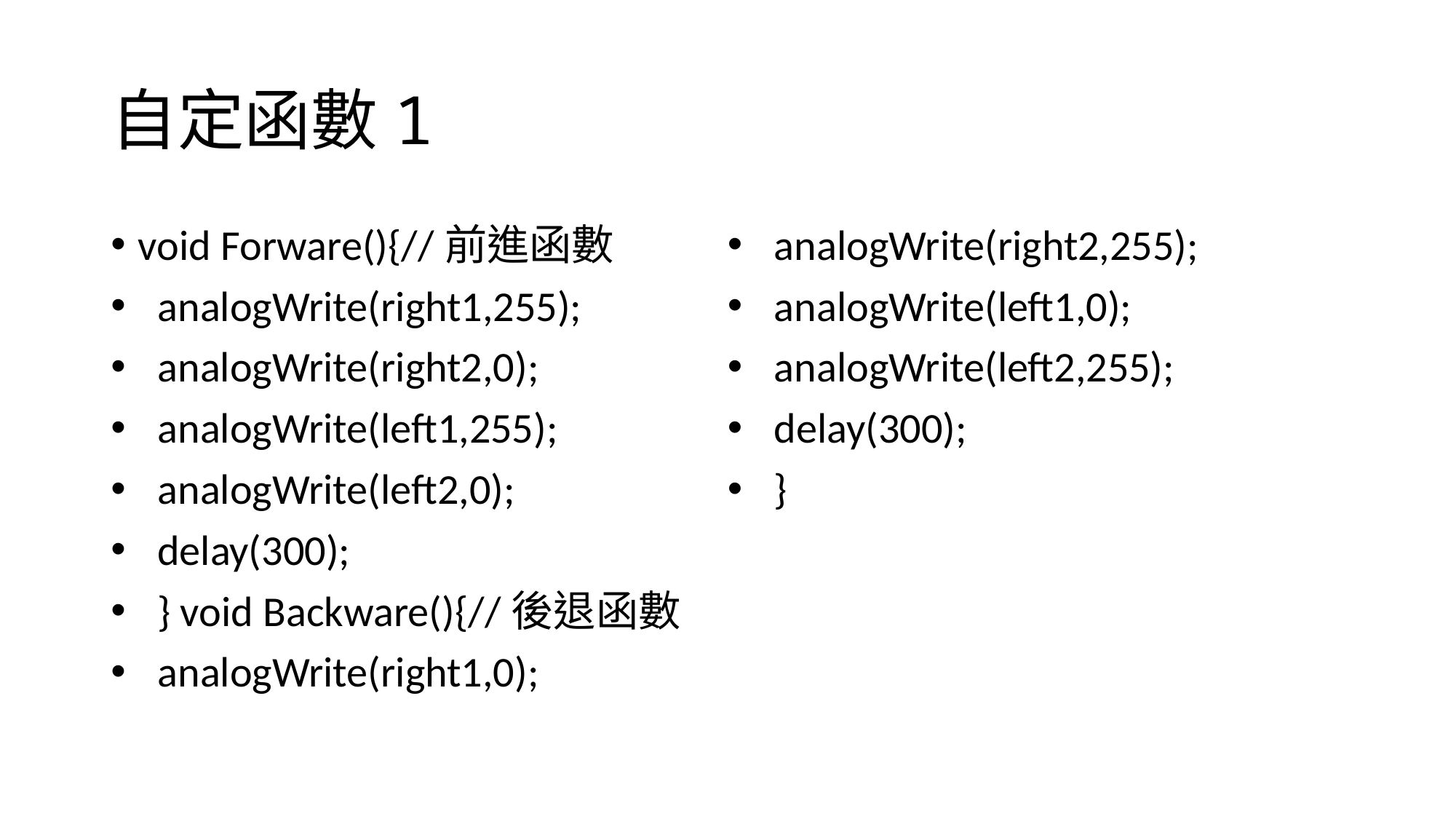

# 自定函數1
void Forware(){//前進函數
  analogWrite(right1,255);
  analogWrite(right2,0);
  analogWrite(left1,255);
  analogWrite(left2,0);
  delay(300);
  } void Backware(){//後退函數
  analogWrite(right1,0);
  analogWrite(right2,255);
  analogWrite(left1,0);
  analogWrite(left2,255);
  delay(300);
  }